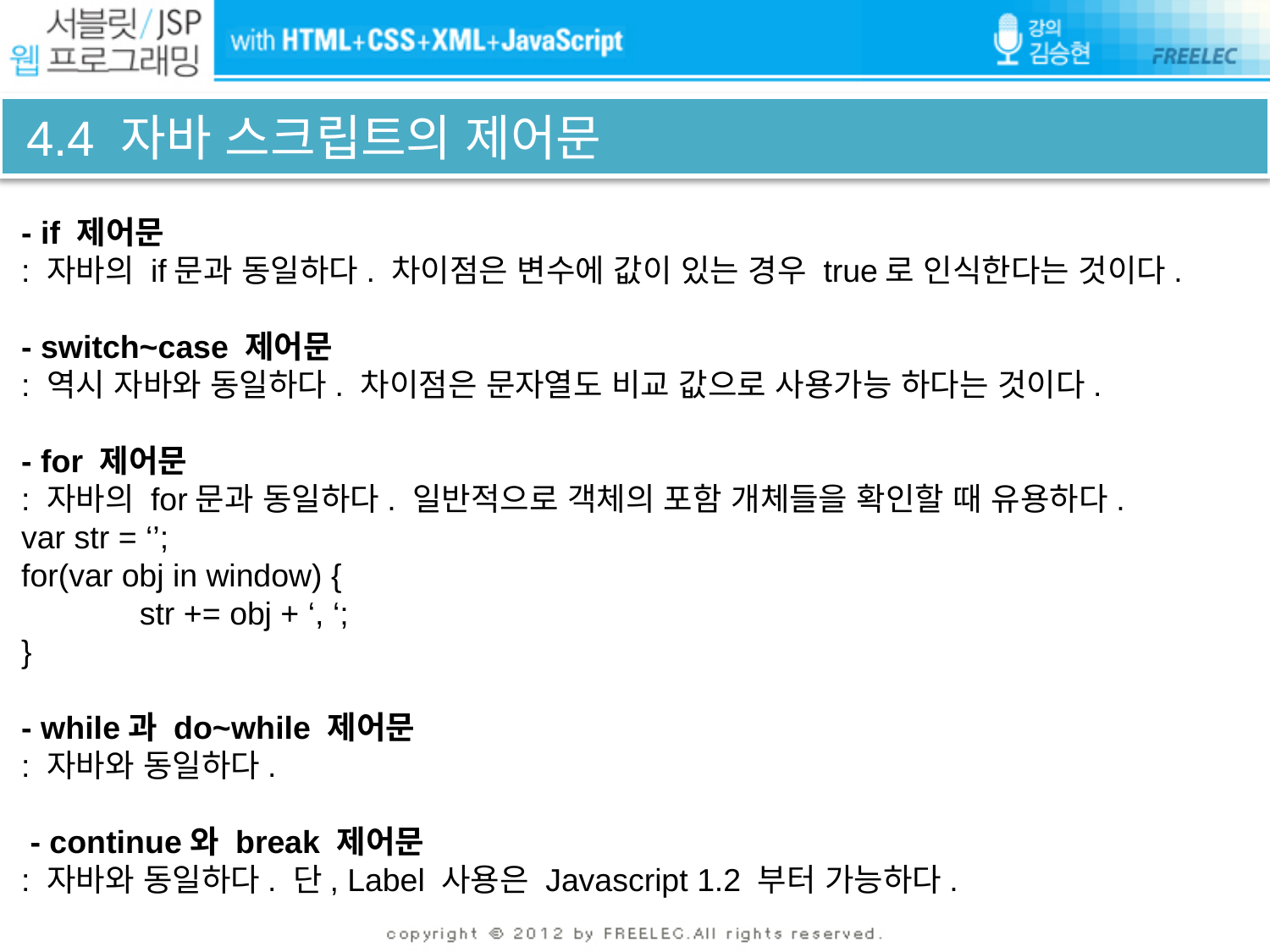

# 4.4 자바 스크립트의 제어문
 - if 제어문
 : 자바의 if문과 동일하다. 차이점은 변수에 값이 있는 경우 true로 인식한다는 것이다.

 - switch~case 제어문
 : 역시 자바와 동일하다. 차이점은 문자열도 비교 값으로 사용가능 하다는 것이다.

 - for 제어문
 : 자바의 for문과 동일하다. 일반적으로 객체의 포함 개체들을 확인할 때 유용하다.
 var str = ‘’;
 for(var obj in window) {
	str += obj + ‘, ‘;
 }

 - while과 do~while 제어문
 : 자바와 동일하다.

  - continue와 break 제어문
 : 자바와 동일하다. 단, Label 사용은 Javascript 1.2 부터 가능하다.